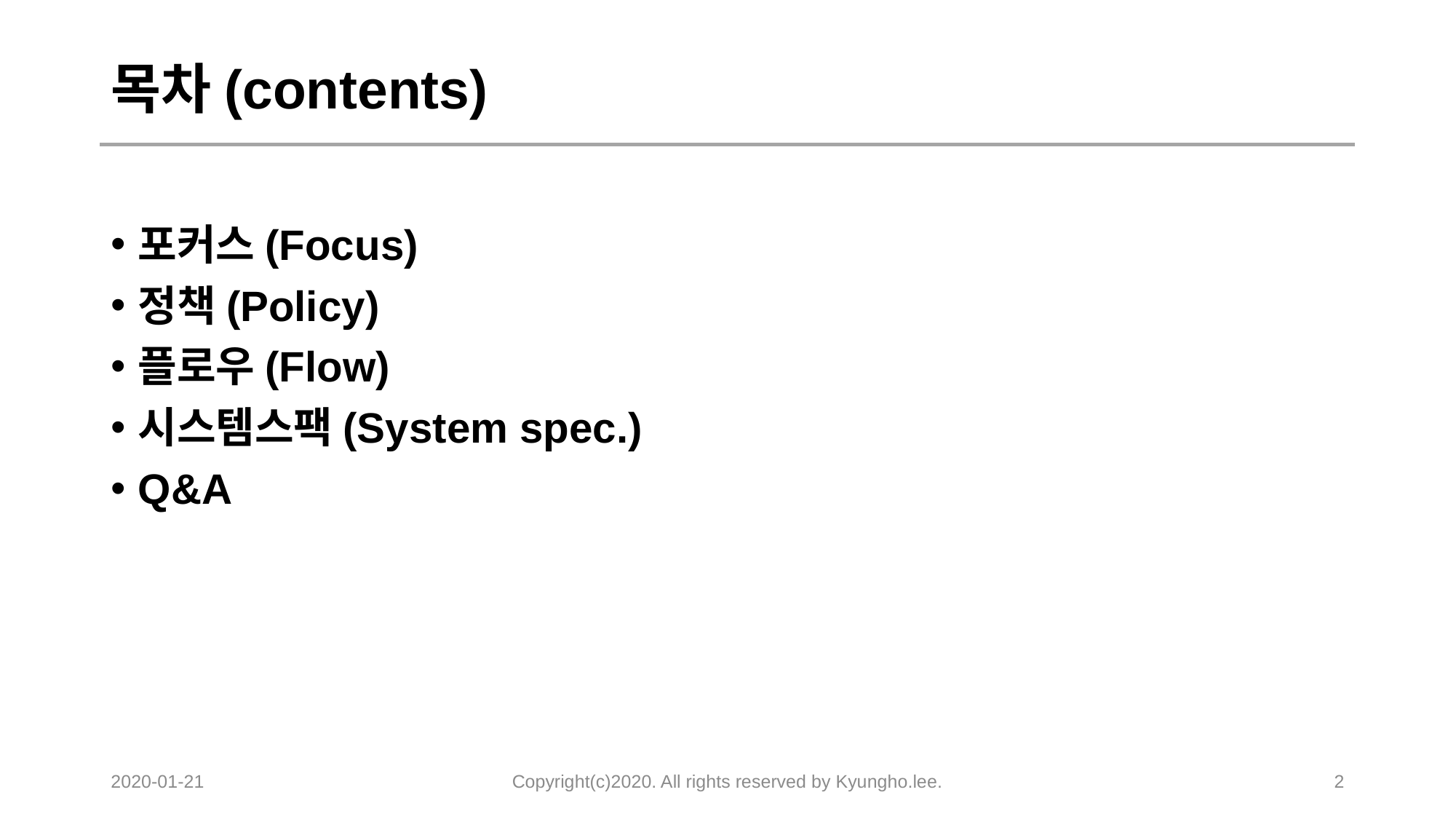

# 목차(contents)
포커스(Focus)
정책(Policy)
플로우(Flow)
시스템스팩(System spec.)
Q&A
2020-01-21
Copyright(c)2020. All rights reserved by Kyungho.lee.
2